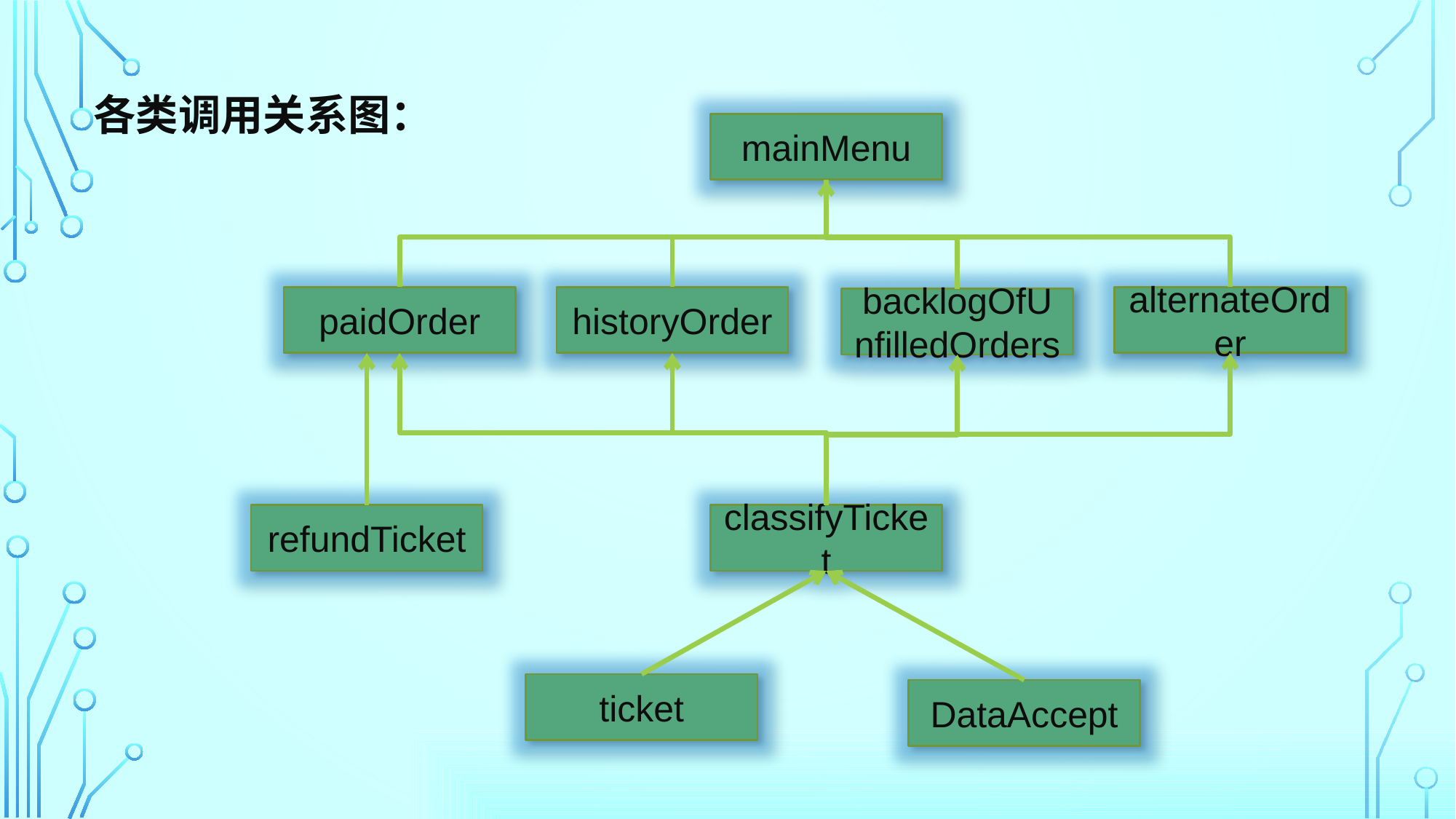

各类调用关系图：
mainMenu
paidOrder
historyOrder
alternateOrder
backlogOfUnfilledOrders
refundTicket
classifyTicket
ticket
DataAccept